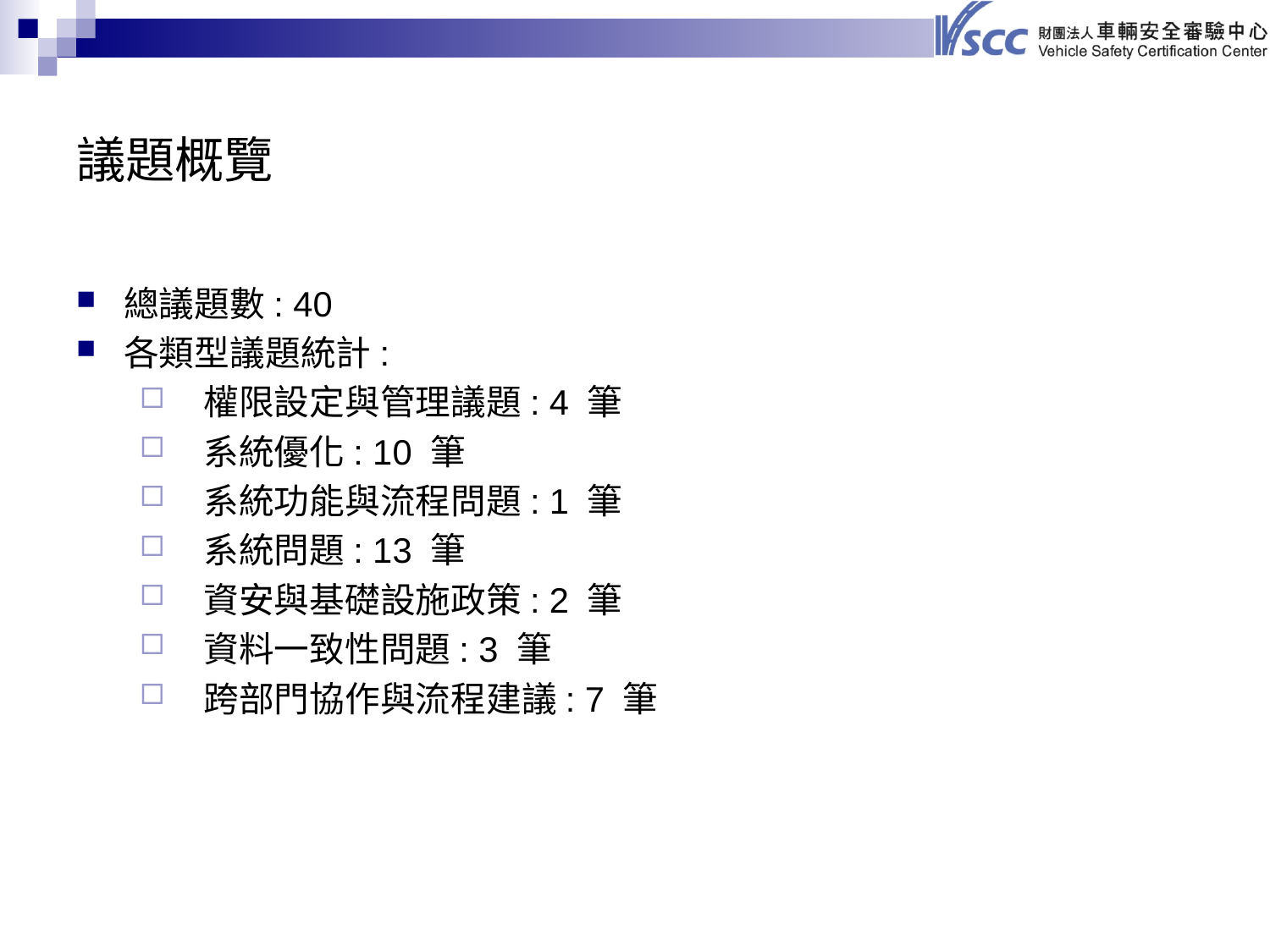

# 議題概覽
總議題數: 40
各類型議題統計:
  權限設定與管理議題: 4 筆
  系統優化: 10 筆
  系統功能與流程問題: 1 筆
  系統問題: 13 筆
  資安與基礎設施政策: 2 筆
  資料一致性問題: 3 筆
  跨部門協作與流程建議: 7 筆